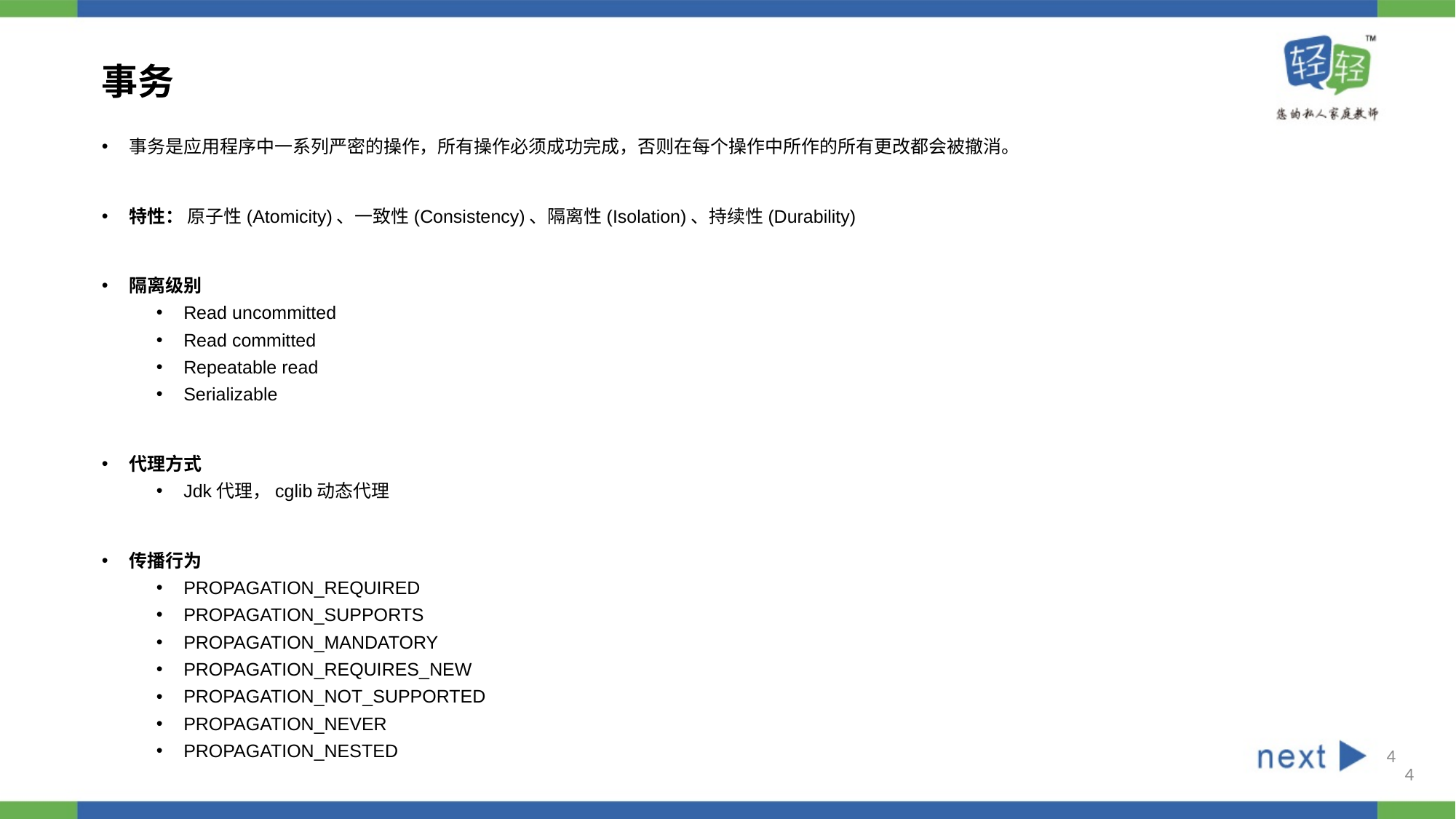

# 事务
事务是应用程序中一系列严密的操作，所有操作必须成功完成，否则在每个操作中所作的所有更改都会被撤消。

特性： 原子性(Atomicity)、一致性(Consistency)、隔离性(Isolation)、持续性(Durability)

隔离级别
Read uncommitted
Read committed
Repeatable read
Serializable

代理方式
Jdk代理，cglib动态代理

传播行为
PROPAGATION_REQUIRED
PROPAGATION_SUPPORTS
PROPAGATION_MANDATORY
PROPAGATION_REQUIRES_NEW
PROPAGATION_NOT_SUPPORTED
PROPAGATION_NEVER
PROPAGATION_NESTED